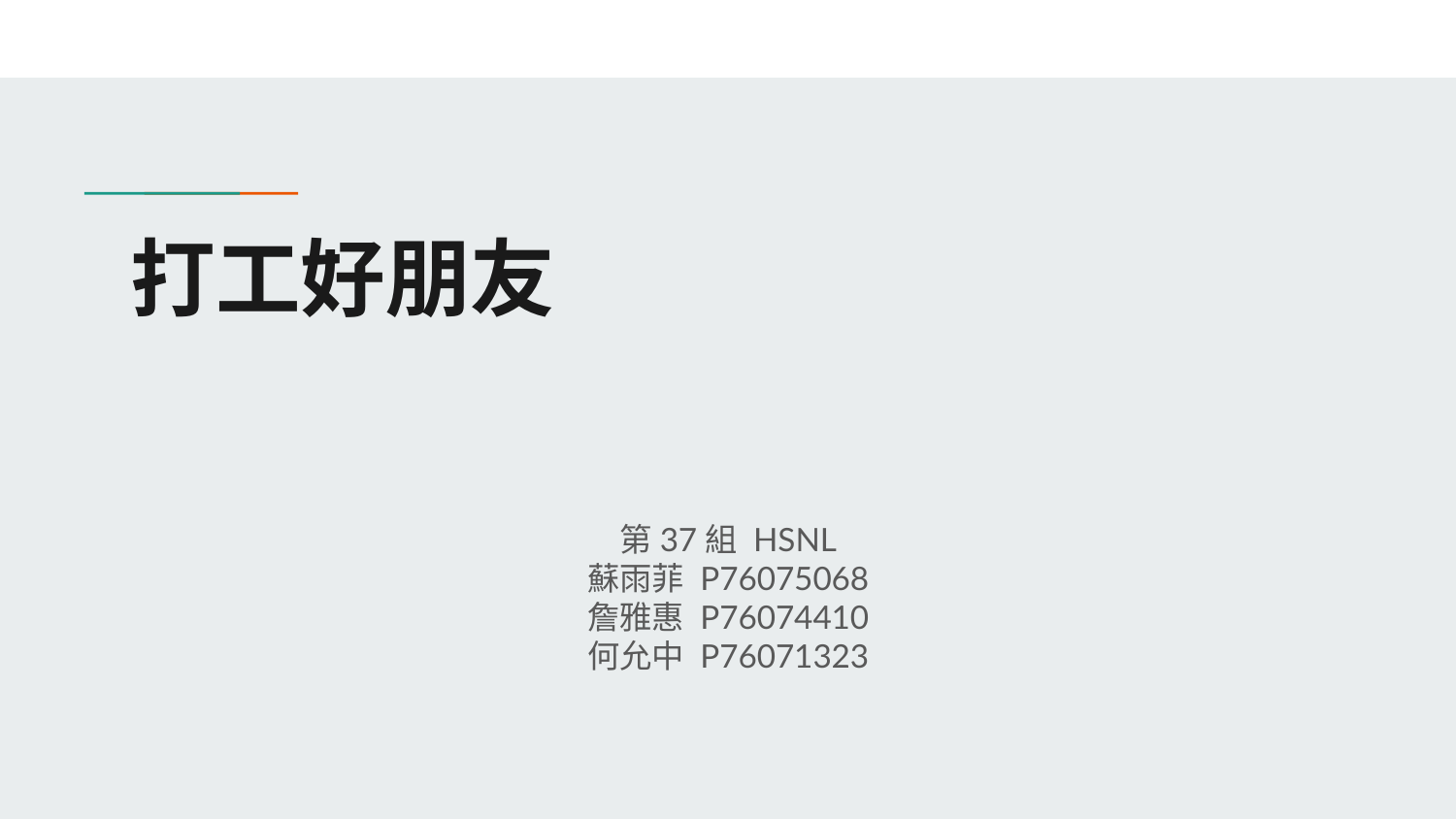

# 打工好朋友
第37組 HSNL
蘇雨菲 P76075068
詹雅惠 P76074410
何允中 P76071323